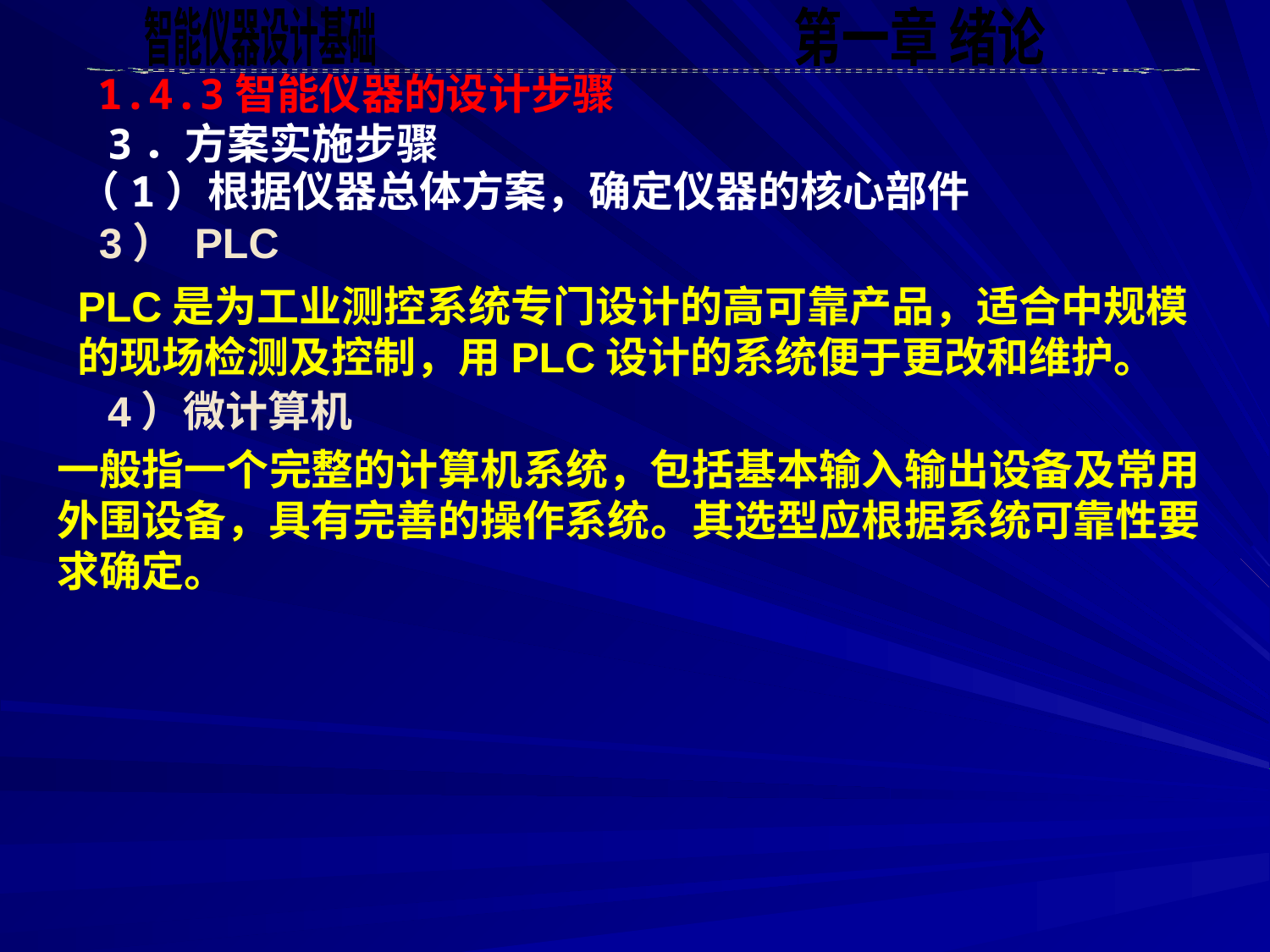

1.4.3智能仪器的设计步骤
3．方案实施步骤
（1）根据仪器总体方案，确定仪器的核心部件
3） PLC
PLC是为工业测控系统专门设计的高可靠产品，适合中规模的现场检测及控制，用PLC设计的系统便于更改和维护。
4）微计算机
一般指一个完整的计算机系统，包括基本输入输出设备及常用外围设备，具有完善的操作系统。其选型应根据系统可靠性要求确定。